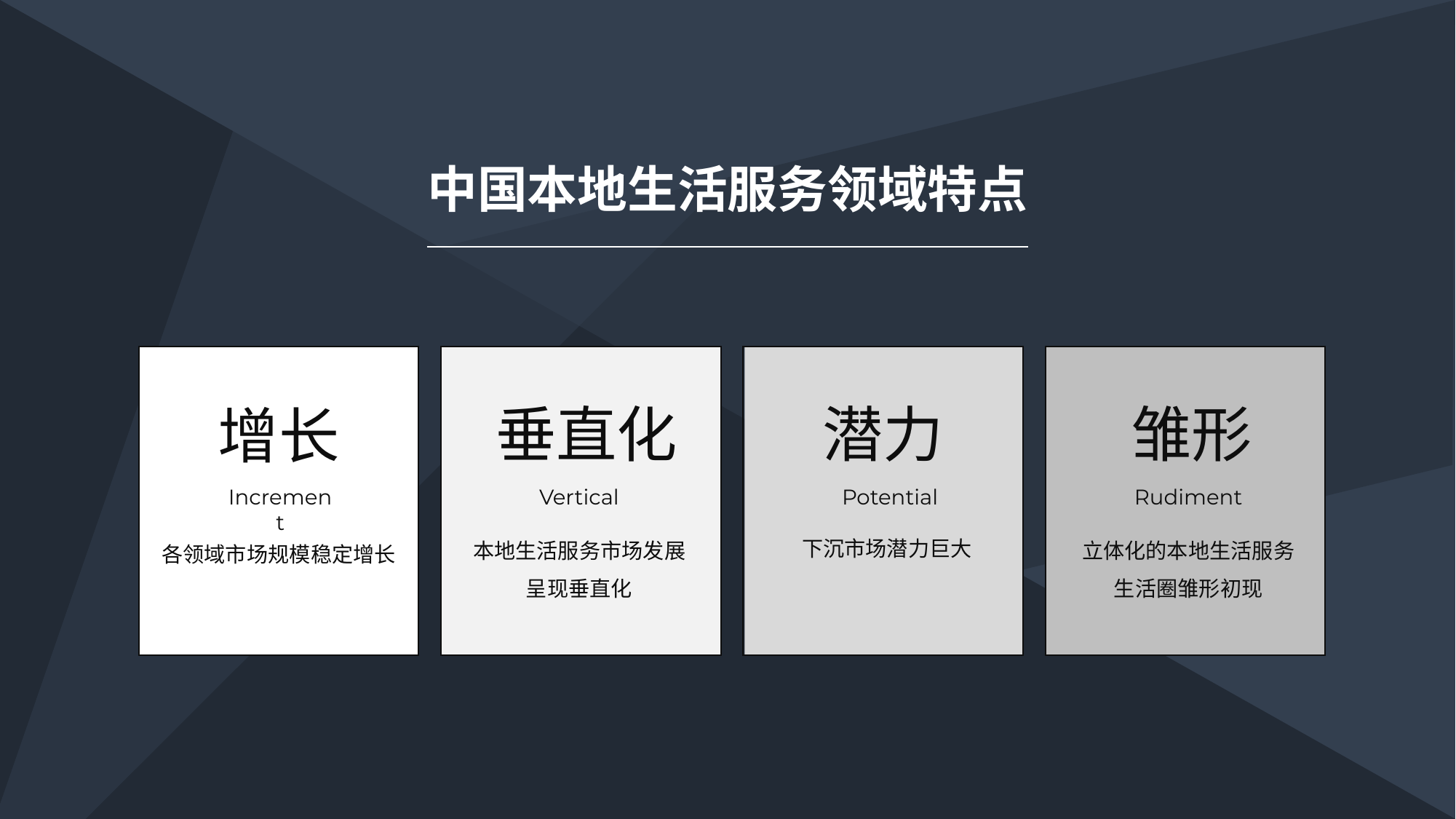

中国本地生活服务领域特点

垂直化
潜力
雏形
增长
Increment
Vertical
Potential
Rudiment
本地生活服务市场发展呈现垂直化

立体化的本地生活服务生活圈雏形初现
各领域市场规模稳定增长
下沉市场潜力巨大